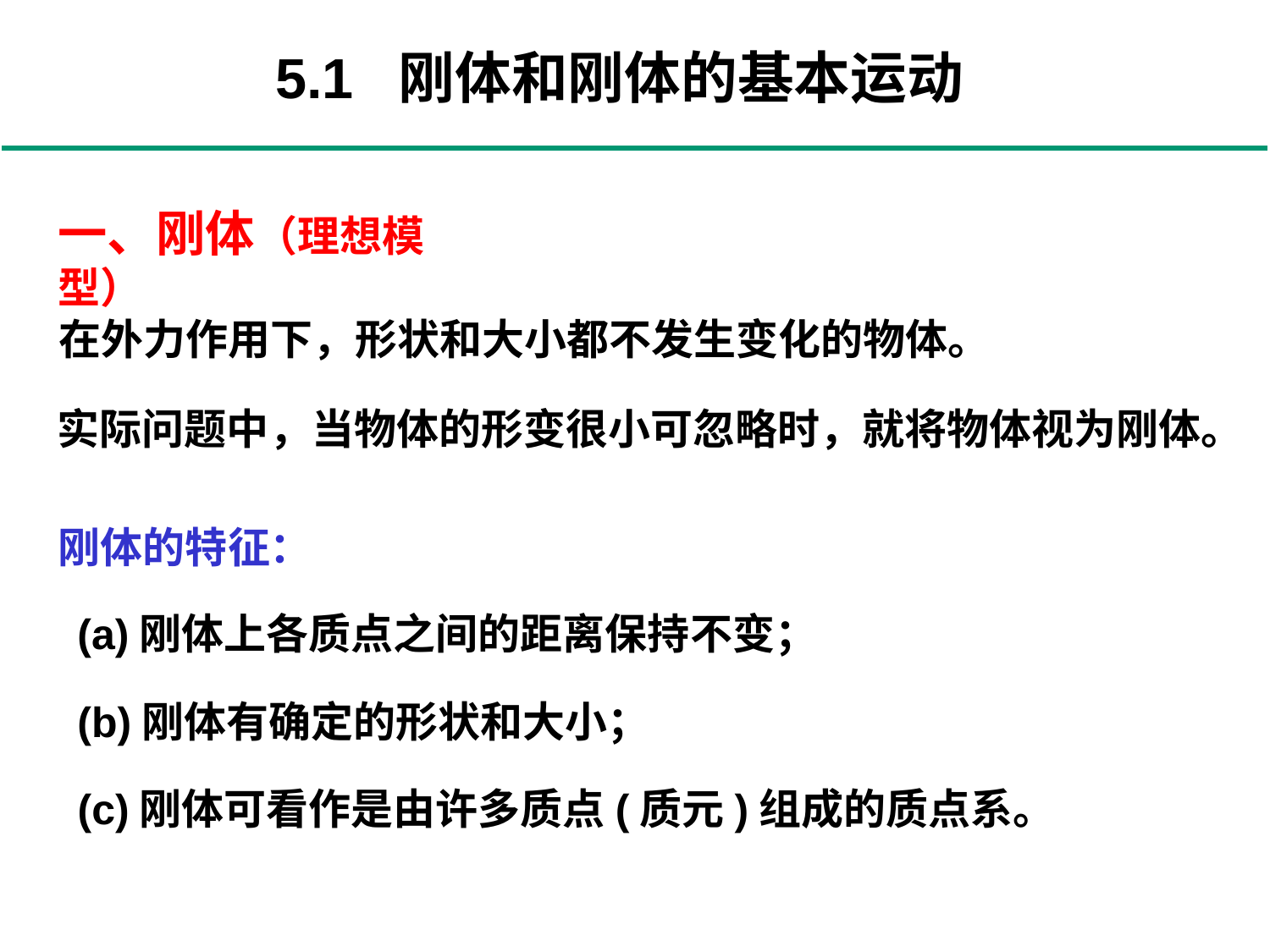

5.1  刚体和刚体的基本运动
一、刚体（理想模型）
在外力作用下，形状和大小都不发生变化的物体。
实际问题中，当物体的形变很小可忽略时，就将物体视为刚体。
刚体的特征：
(a)刚体上各质点之间的距离保持不变；
(b)刚体有确定的形状和大小；
(c)刚体可看作是由许多质点(质元)组成的质点系。